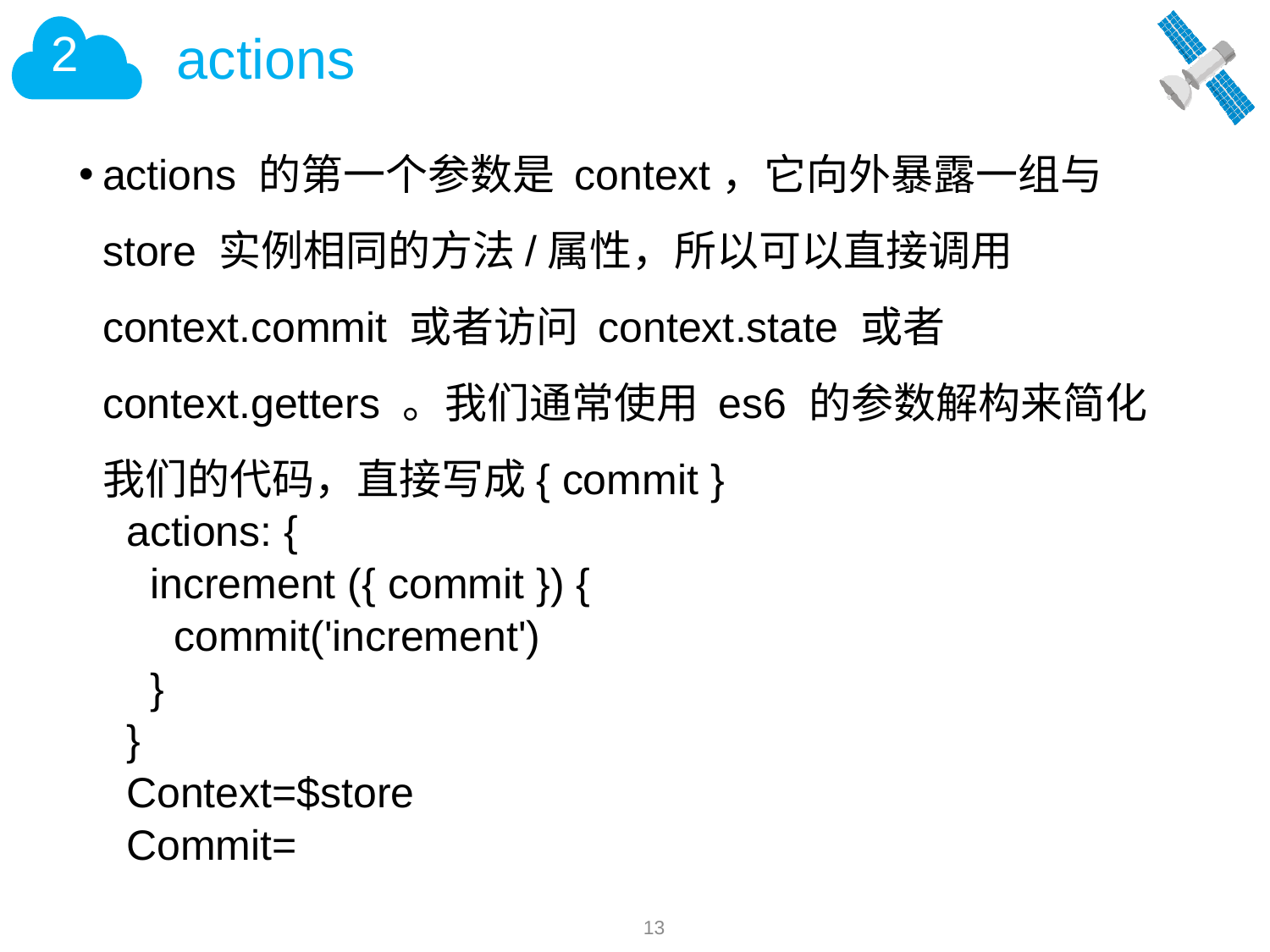

# actions
actions 的第一个参数是 context，它向外暴露一组与 store 实例相同的方法/属性，所以可以直接调用 context.commit 或者访问 context.state 或者 context.getters 。我们通常使用 es6 的参数解构来简化我们的代码，直接写成{ commit }
actions: {
  increment ({ commit }) {
    commit('increment')
  }
}
Context=$store
Commit=
13